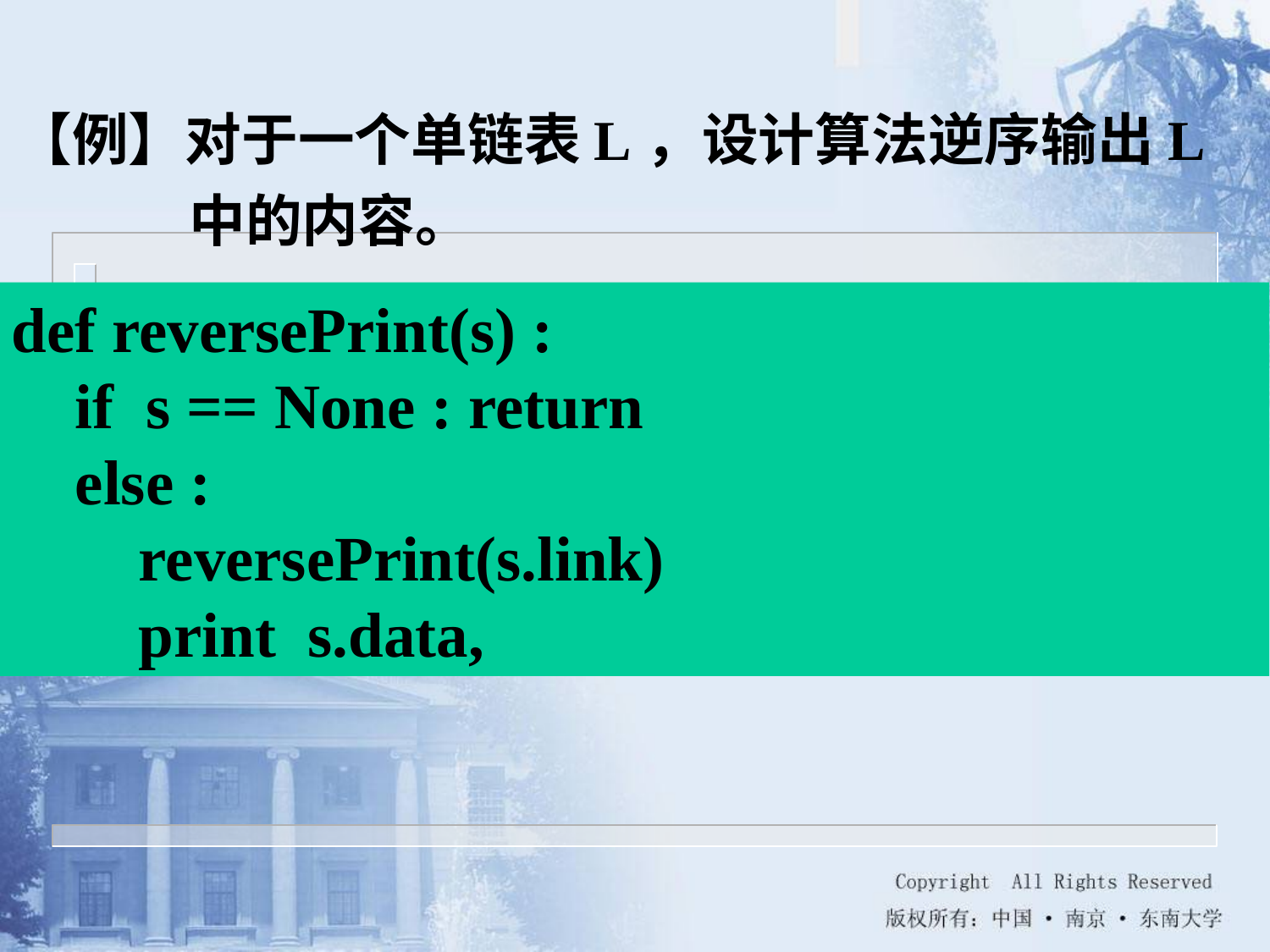

【例】对于一个单链表L，设计算法逆序输出L中的内容。
def reversePrint(s) :
    if  s == None : return
    else :
        reversePrint(s.link)
        print  s.data,